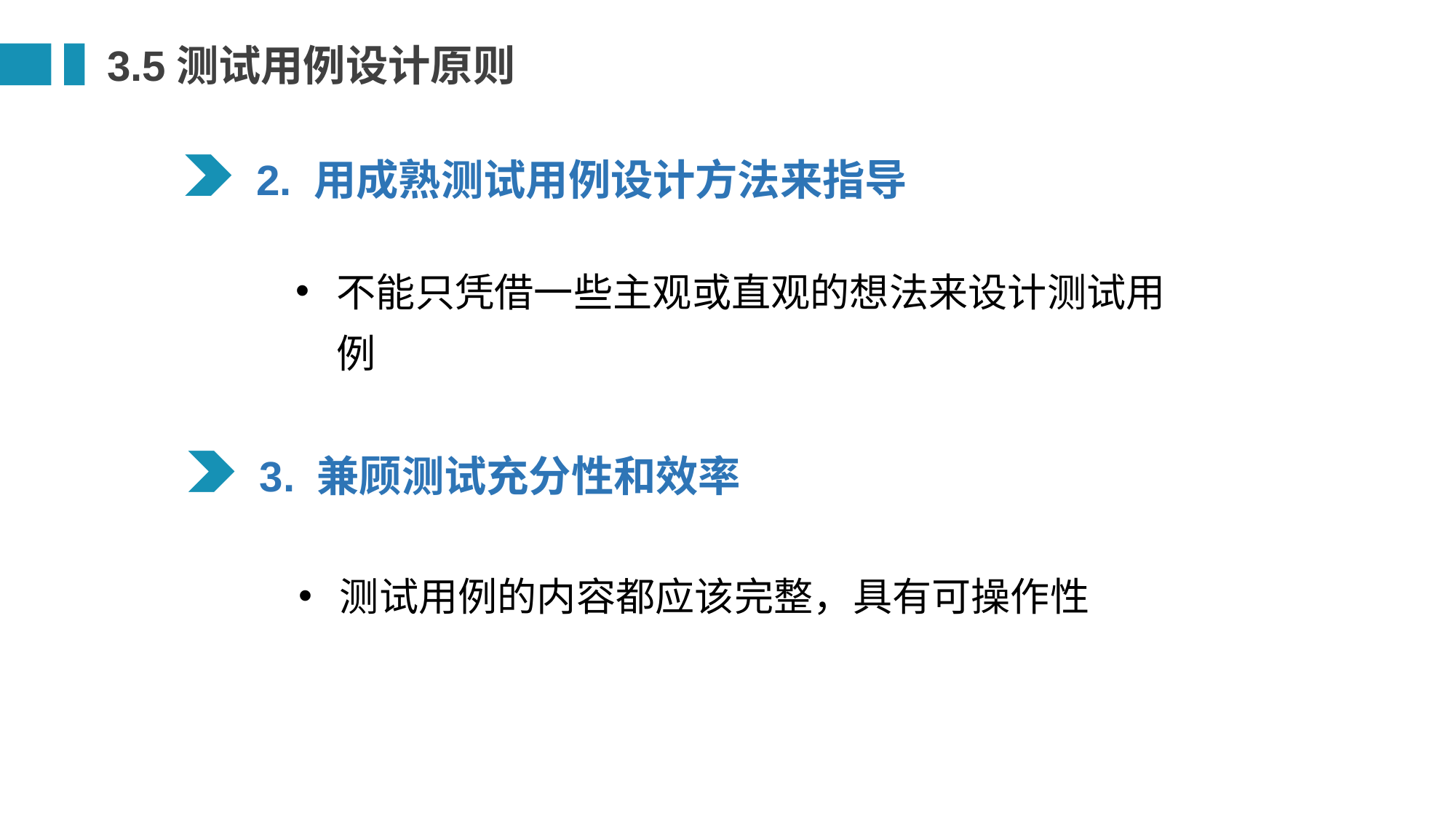

3.5测试用例设计原则

2. 用成熟测试用例设计方法来指导
不能只凭借一些主观或直观的想法来设计测试用例

3. 兼顾测试充分性和效率
测试用例的内容都应该完整，具有可操作性
93